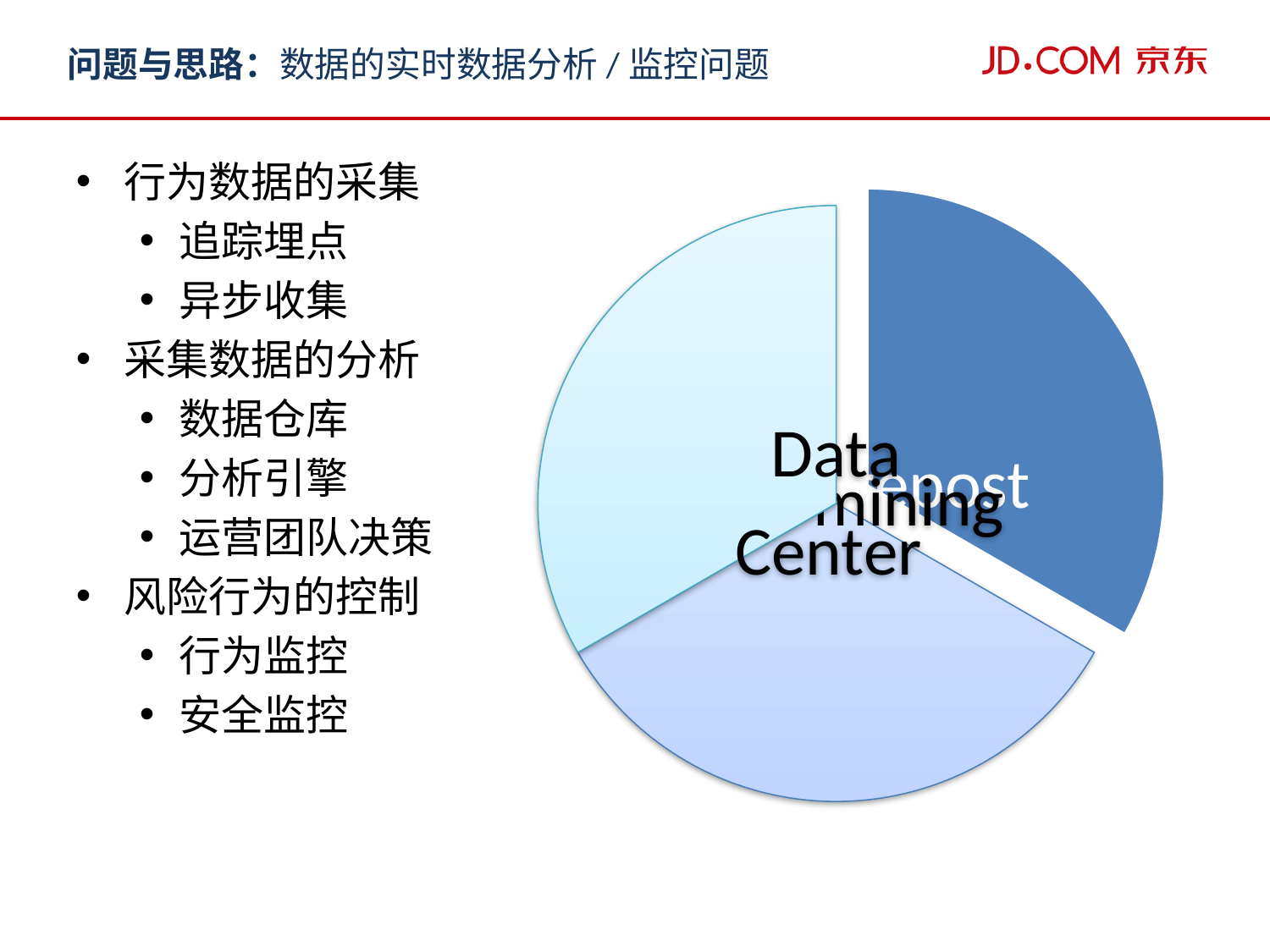

问题与思路：数据的实时数据分析/监控问题
offer repost
Data mining
Data
Center
行为数据的采集
追踪埋点
异步收集
采集数据的分析
数据仓库
分析引擎
运营团队决策
风险行为的控制
行为监控
安全监控